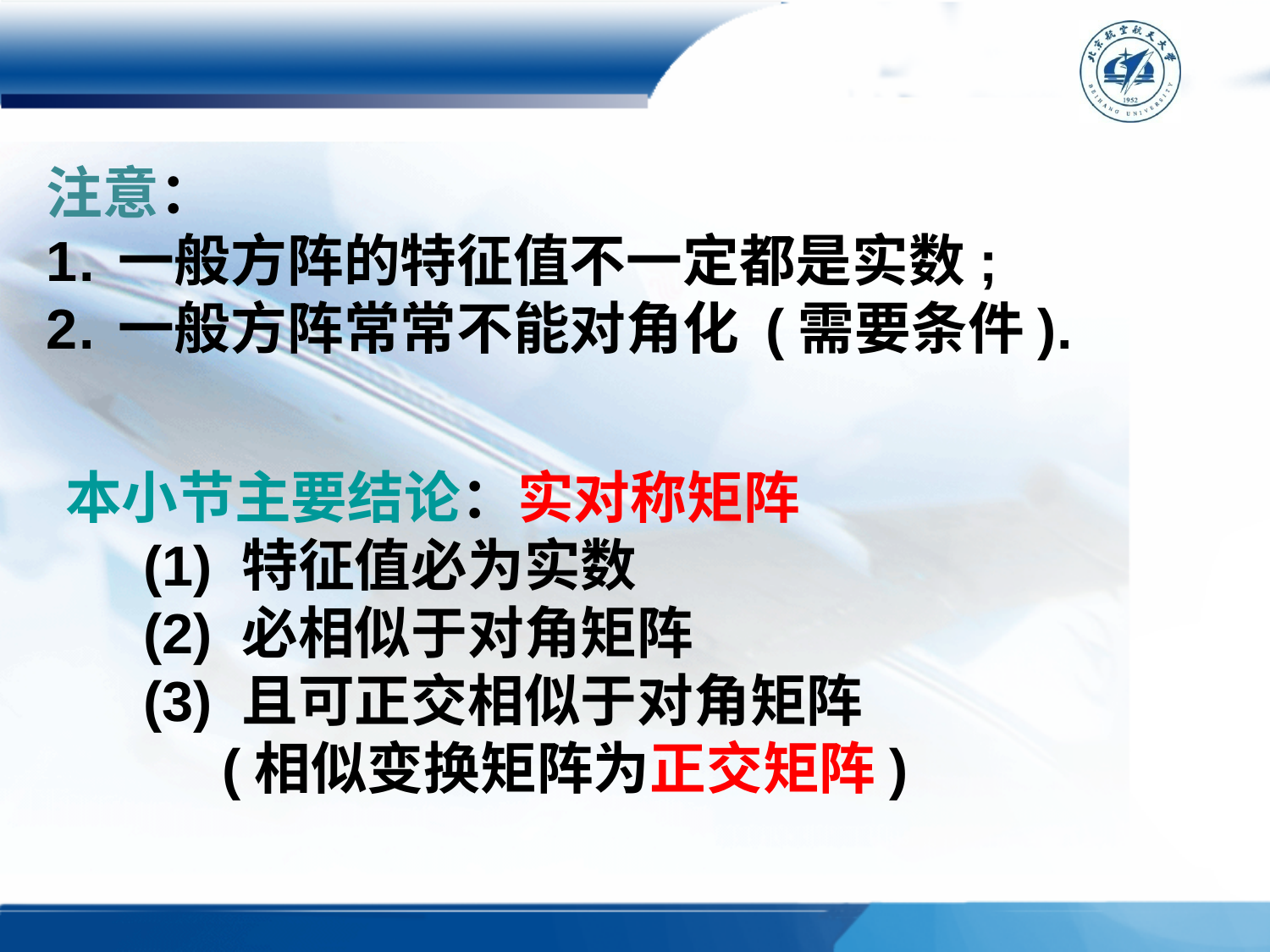

注意：
一般方阵的特征值不一定都是实数;
一般方阵常常不能对角化 (需要条件).
本小节主要结论：实对称矩阵
     (1) 特征值必为实数
     (2) 必相似于对角矩阵
     (3) 且可正交相似于对角矩阵
          (相似变换矩阵为正交矩阵)